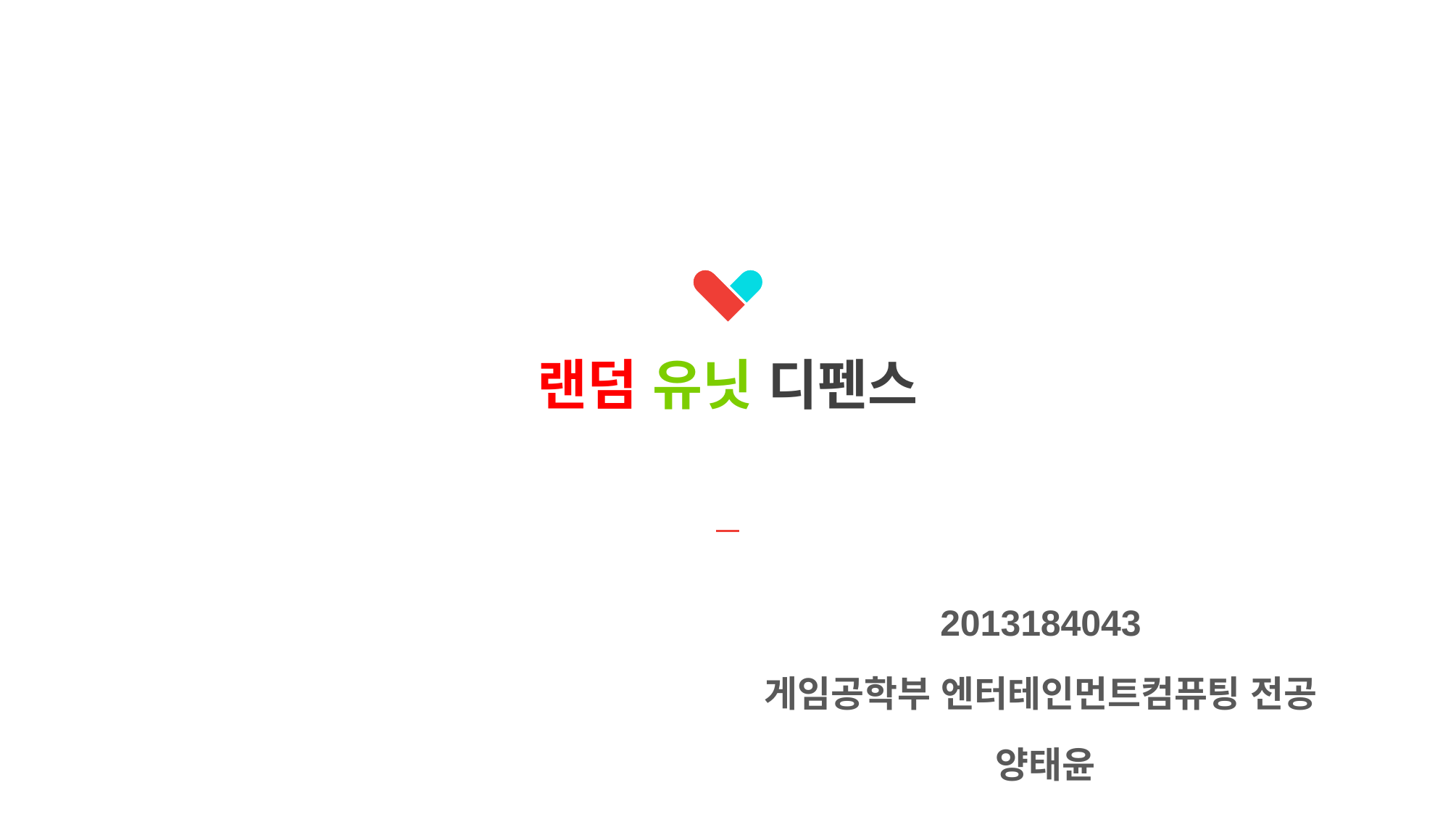

랜덤 유닛 디펜스
2013184043
게임공학부 엔터테인먼트컴퓨팅 전공
양태윤